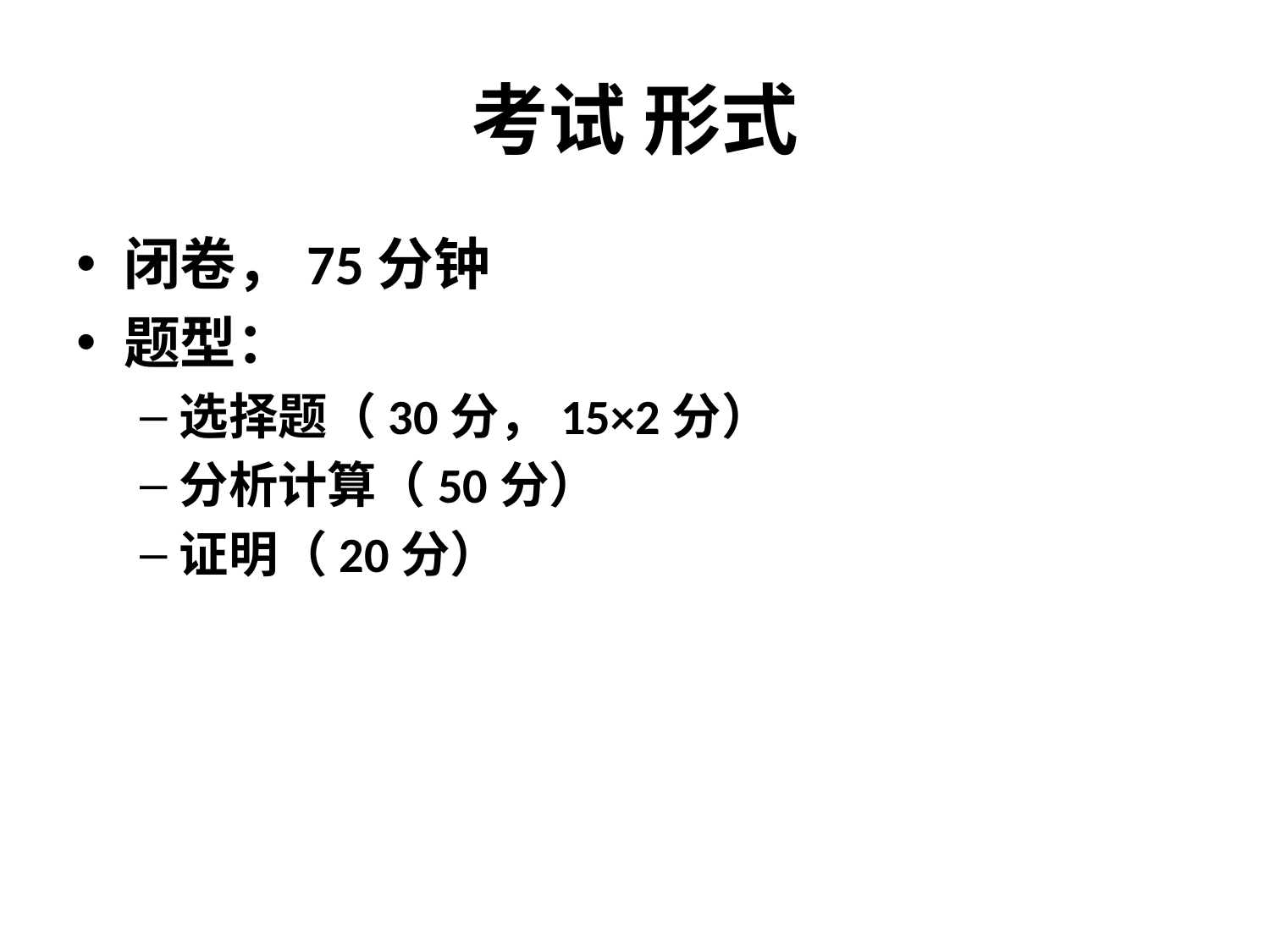

# 考试 形式
闭卷，75分钟
题型：
选择题（30分，15×2分）
分析计算（50分）
证明（20分）